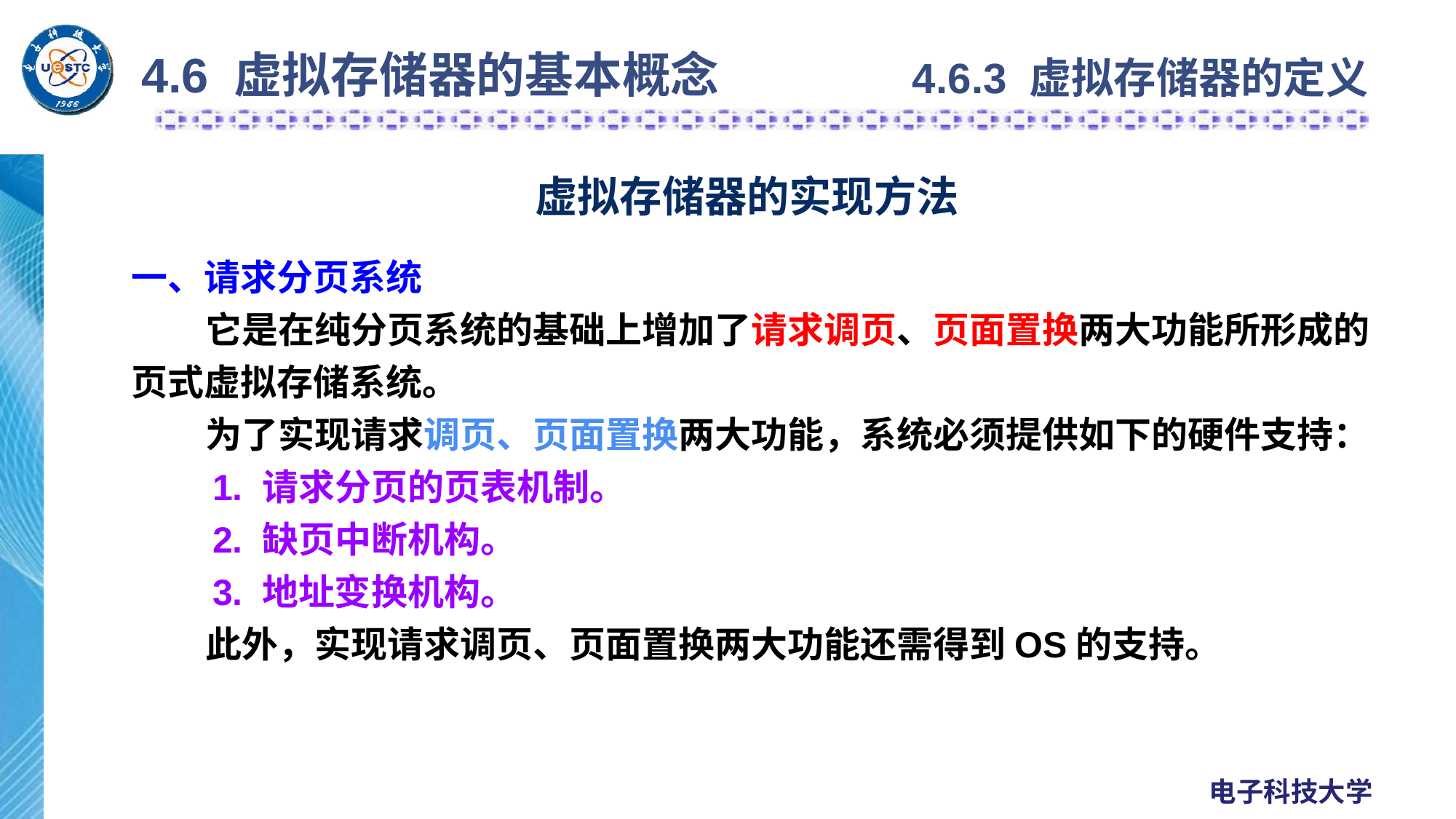

4.6 虚拟存储器的基本概念
# 4.6.3 虚拟存储器的定义
虚拟存储器的实现方法
一、请求分页系统
        它是在纯分页系统的基础上增加了请求调页、页面置换两大功能所形成的页式虚拟存储系统。
        为了实现请求调页、页面置换两大功能，系统必须提供如下的硬件支持：
        1. 请求分页的页表机制。
        2. 缺页中断机构。
        3. 地址变换机构。
        此外，实现请求调页、页面置换两大功能还需得到OS的支持。